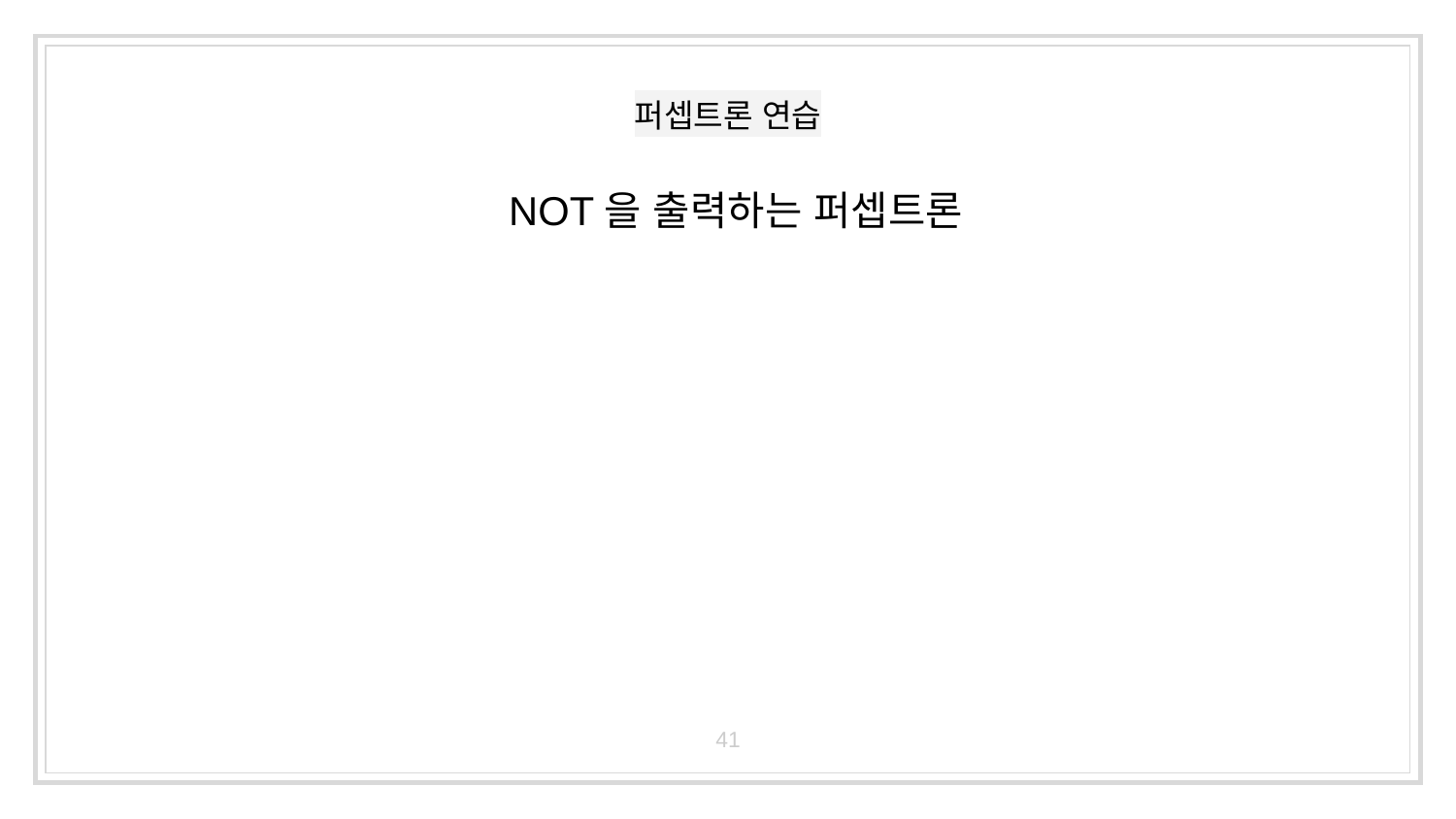

# 퍼셉트론 연습
NOT을 출력하는 퍼셉트론

41